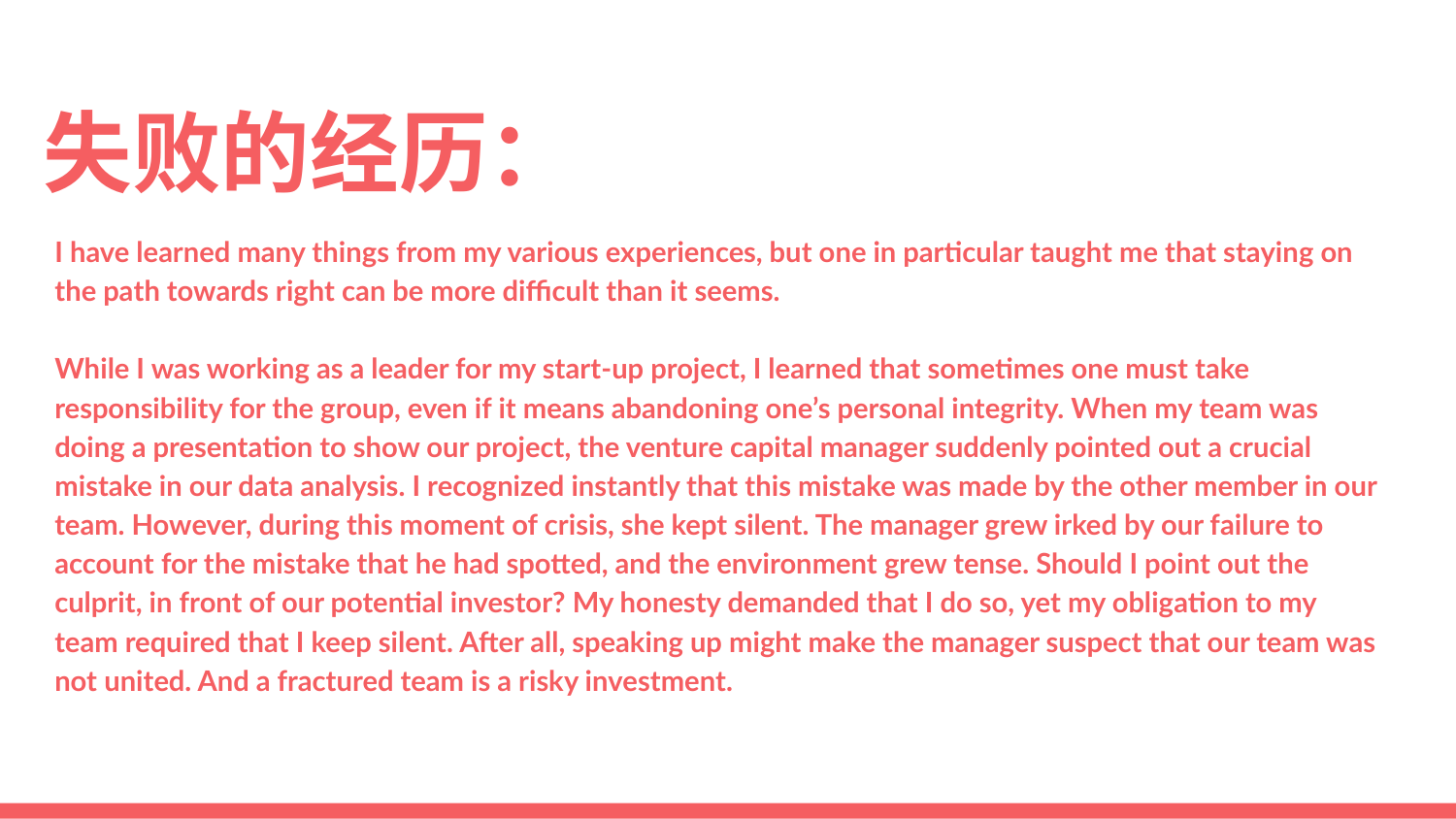

# 失败的经历：
I have learned many things from my various experiences, but one in particular taught me that staying on the path towards right can be more difficult than it seems.

While I was working as a leader for my start-up project, I learned that sometimes one must take responsibility for the group, even if it means abandoning one’s personal integrity. When my team was doing a presentation to show our project, the venture capital manager suddenly pointed out a crucial mistake in our data analysis. I recognized instantly that this mistake was made by the other member in our team. However, during this moment of crisis, she kept silent. The manager grew irked by our failure to account for the mistake that he had spotted, and the environment grew tense. Should I point out the culprit, in front of our potential investor? My honesty demanded that I do so, yet my obligation to my team required that I keep silent. After all, speaking up might make the manager suspect that our team was not united. And a fractured team is a risky investment.